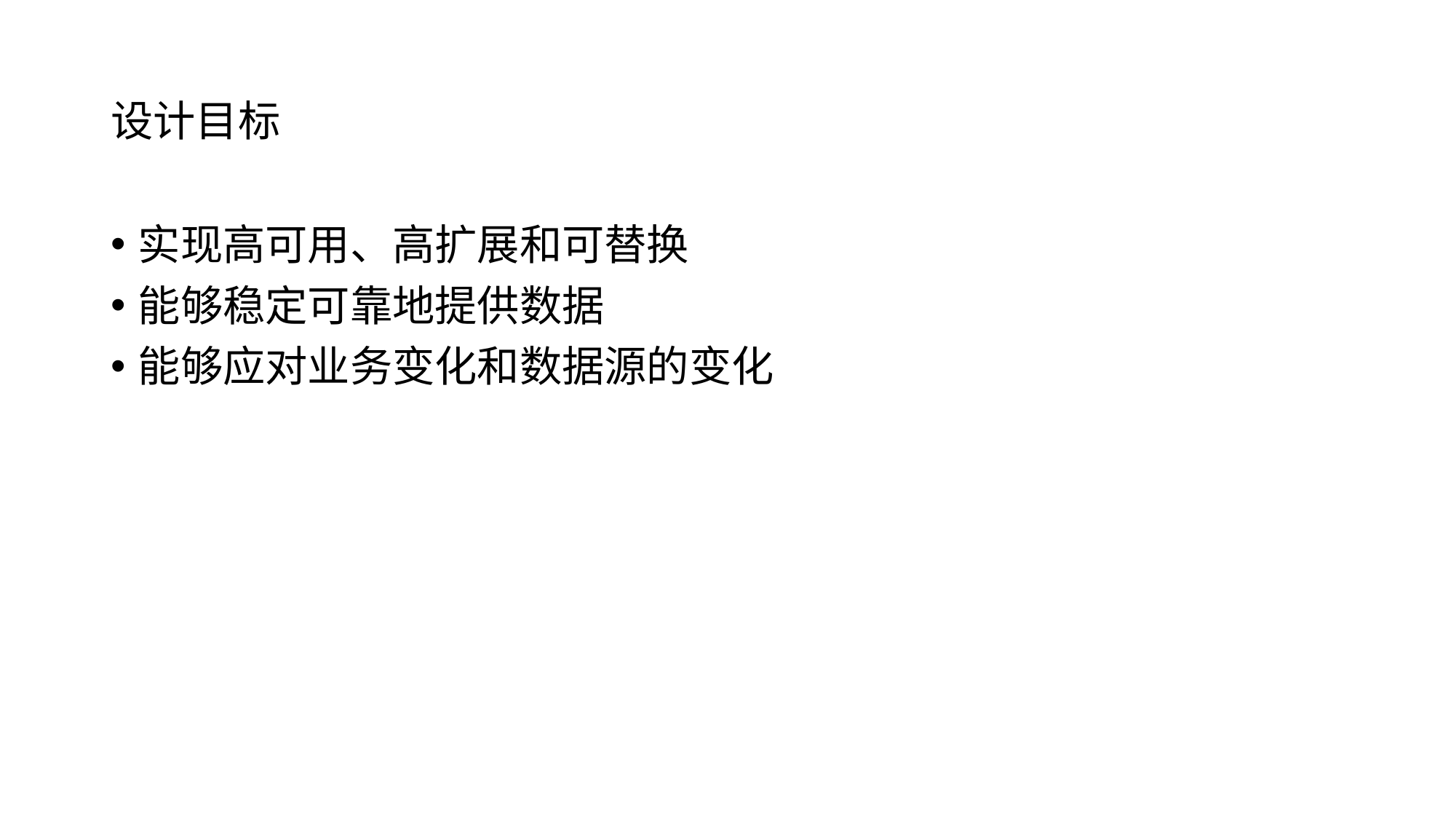

# 设计目标
实现高可用、高扩展和可替换
能够稳定可靠地提供数据
能够应对业务变化和数据源的变化